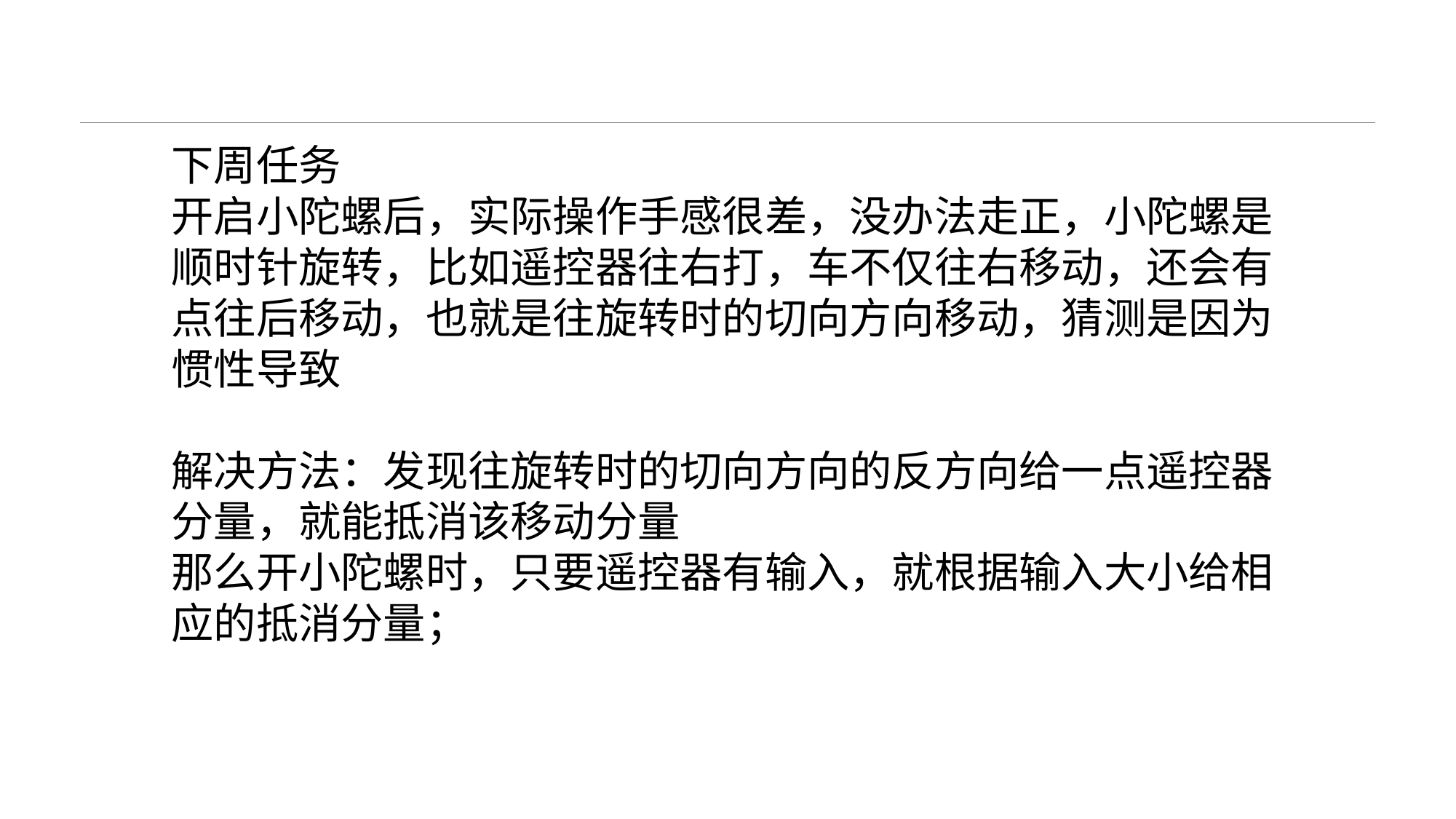

下周任务
开启小陀螺后，实际操作手感很差，没办法走正，小陀螺是顺时针旋转，比如遥控器往右打，车不仅往右移动，还会有点往后移动，也就是往旋转时的切向方向移动，猜测是因为惯性导致

解决方法：发现往旋转时的切向方向的反方向给一点遥控器分量，就能抵消该移动分量
那么开小陀螺时，只要遥控器有输入，就根据输入大小给相应的抵消分量；